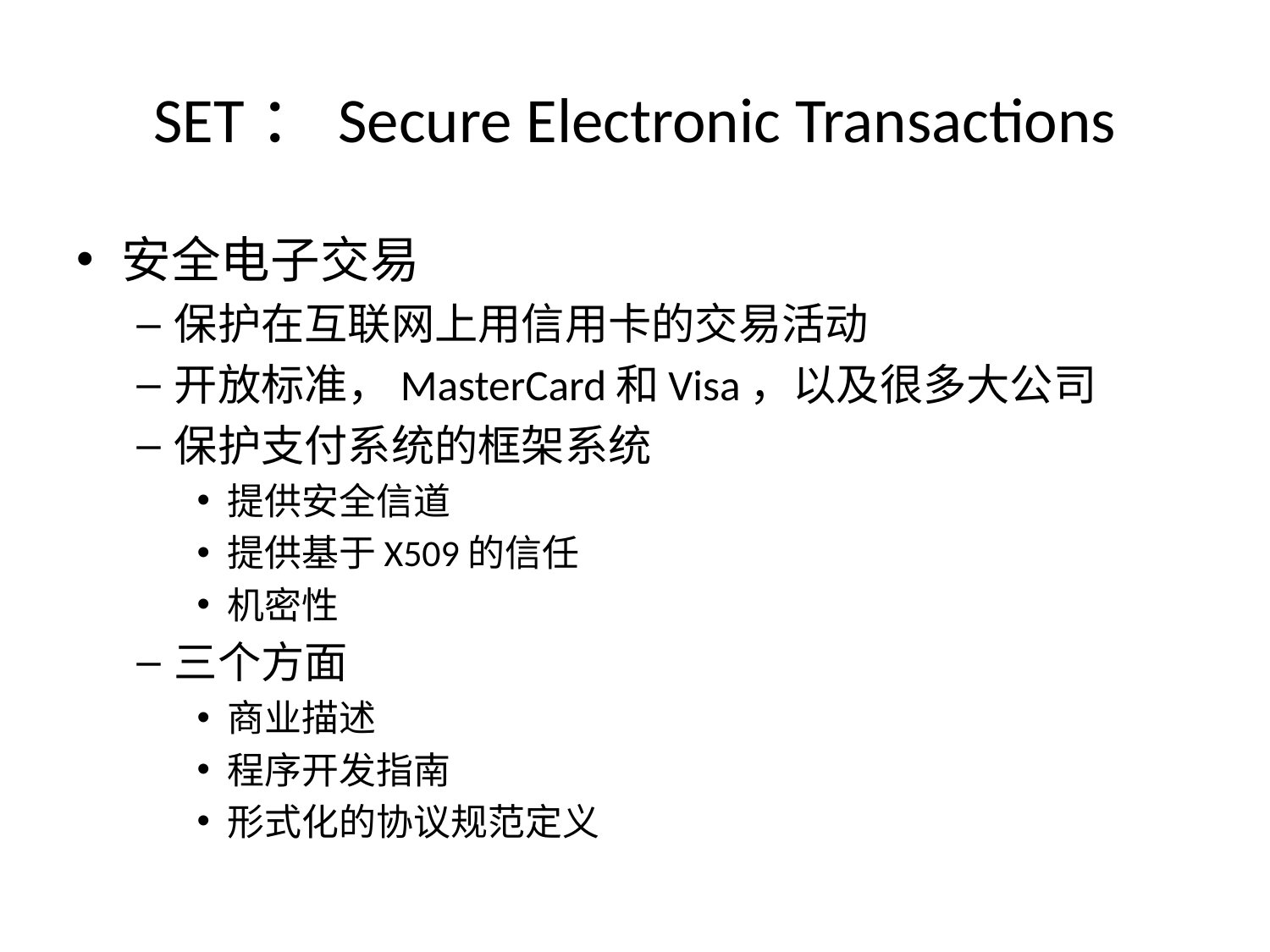

# SET：Secure Electronic Transactions
安全电子交易
保护在互联网上用信用卡的交易活动
开放标准，MasterCard和Visa，以及很多大公司
保护支付系统的框架系统
提供安全信道
提供基于X509的信任
机密性
三个方面
商业描述
程序开发指南
形式化的协议规范定义